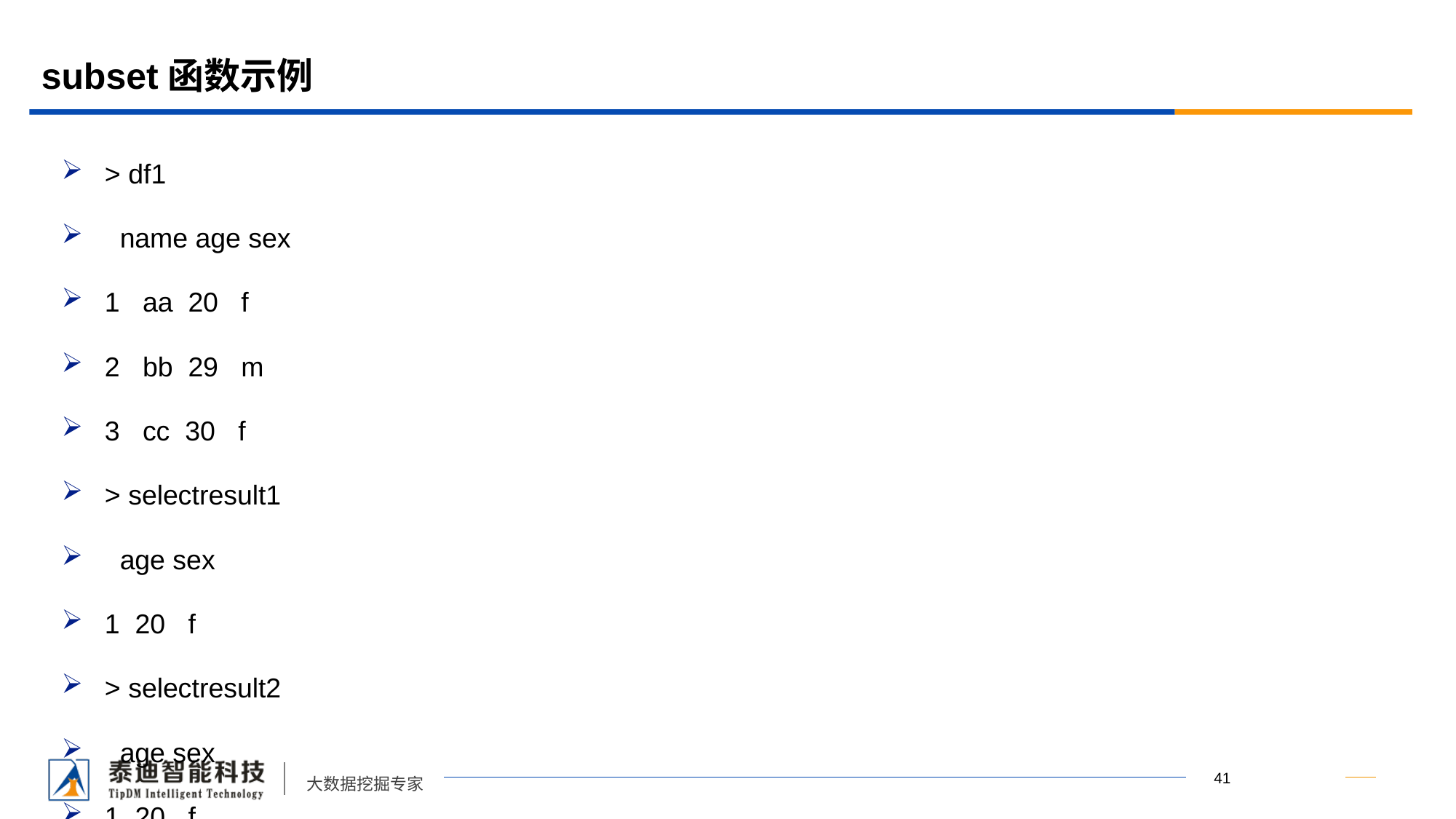

# subset函数示例
> df1
  name age sex
1   aa  20   f
2   bb  29   m
3   cc  30   f
> selectresult1
  age sex
1  20   f
> selectresult2
  age sex
1  20   f